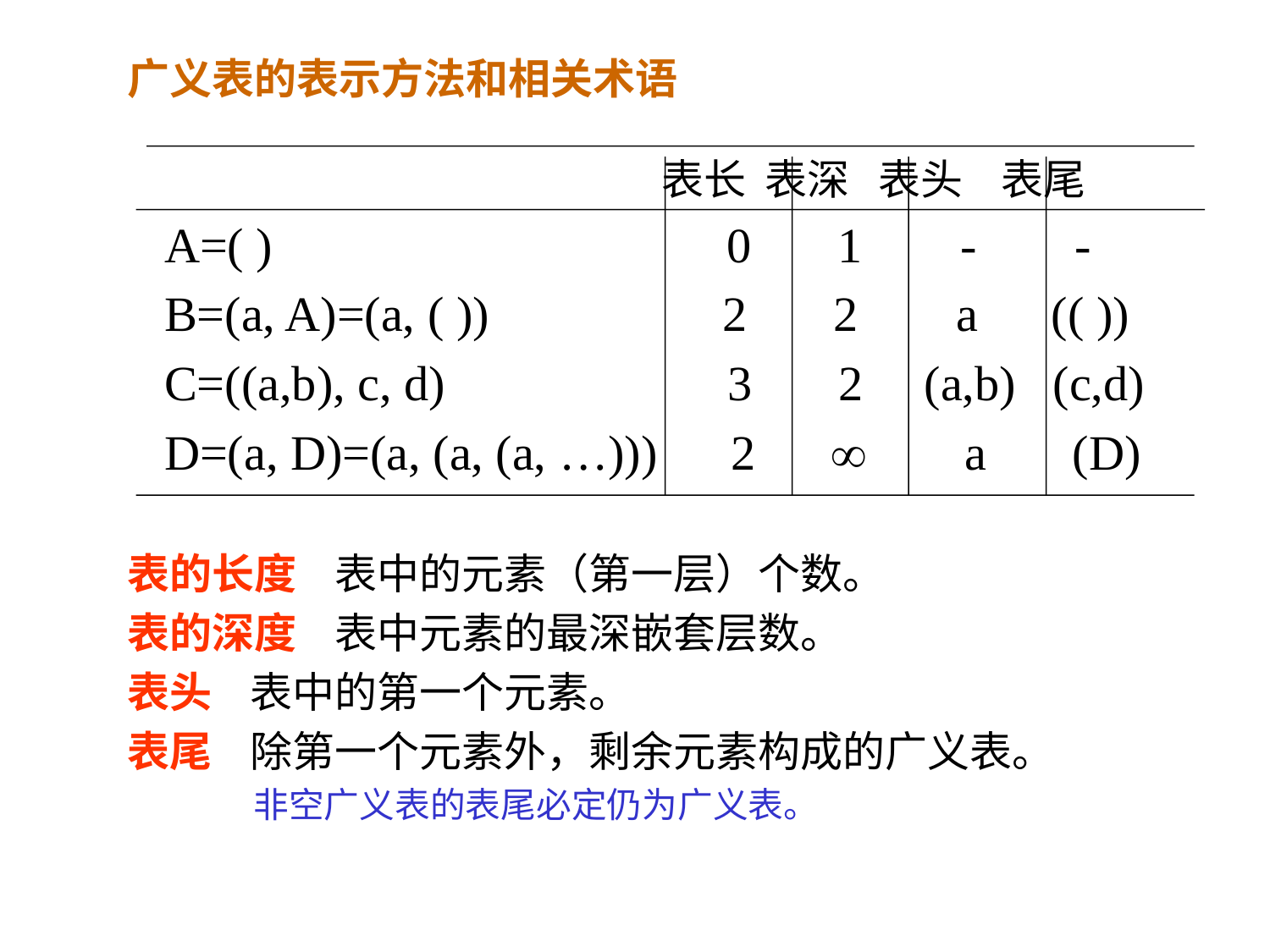

# 广义表的表示方法和相关术语
                                                       表长  表深   表头    表尾
   A=( )                                     0       1        -        -
   B=(a, A)=(a, ( ))                   2       2        a      (( ))
   C=((a,b), c, d)                       3       2     (a,b)   (c,d)
   D=(a, D)=(a, (a, (a, …)))      2      ∞        a       (D)

表的长度    表中的元素（第一层）个数。
表的深度    表中元素的最深嵌套层数。
表头    表中的第一个元素。
表尾    除第一个元素外，剩余元素构成的广义表。
               非空广义表的表尾必定仍为广义表。